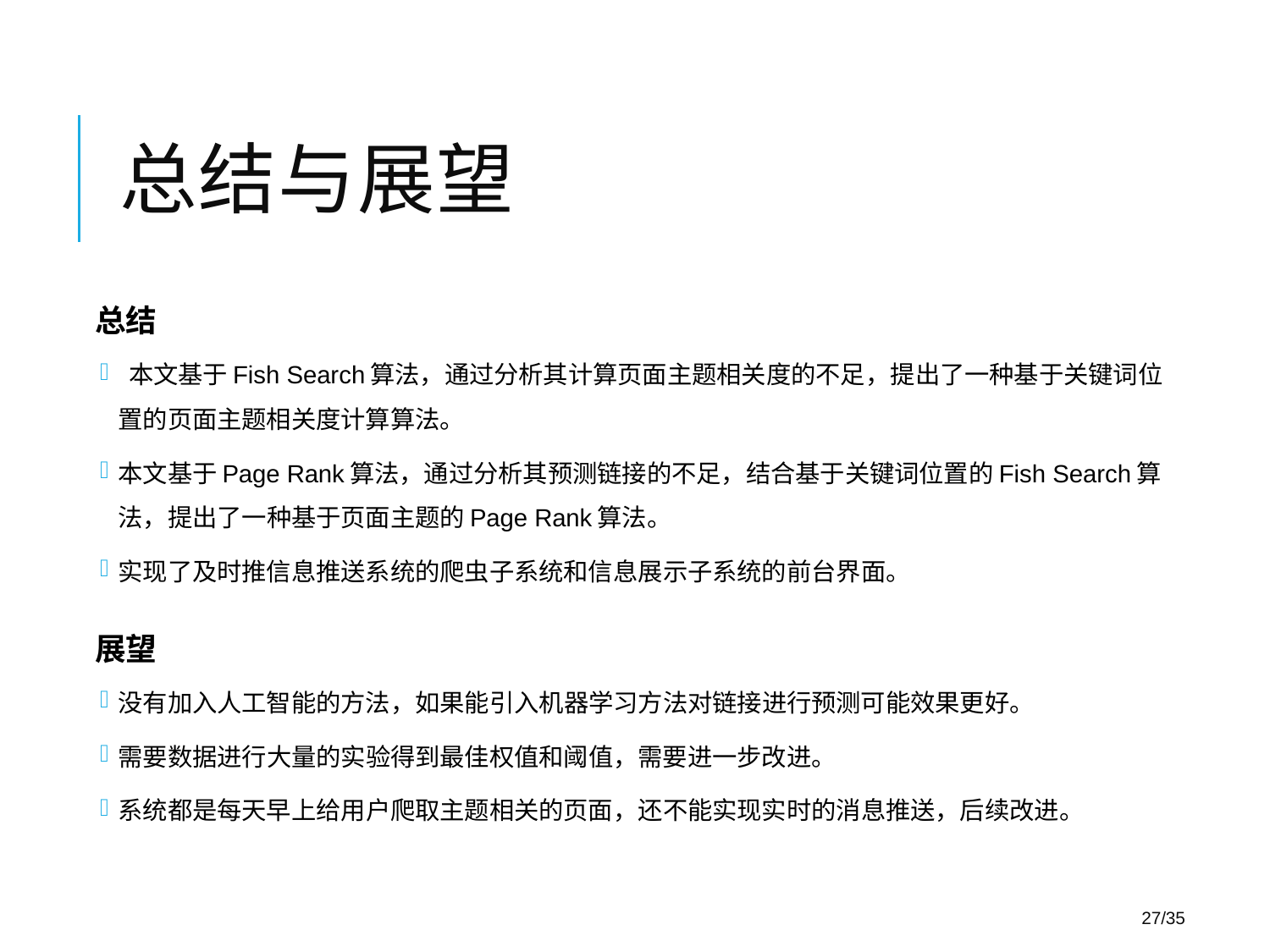

# 总结与展望
总结
 本文基于Fish Search算法，通过分析其计算页面主题相关度的不足，提出了一种基于关键词位置的页面主题相关度计算算法。
本文基于Page Rank算法，通过分析其预测链接的不足，结合基于关键词位置的Fish Search算法，提出了一种基于页面主题的Page Rank算法。
实现了及时推信息推送系统的爬虫子系统和信息展示子系统的前台界面。
展望
没有加入人工智能的方法，如果能引入机器学习方法对链接进行预测可能效果更好。
需要数据进行大量的实验得到最佳权值和阈值，需要进一步改进。
系统都是每天早上给用户爬取主题相关的页面，还不能实现实时的消息推送，后续改进。
27/35